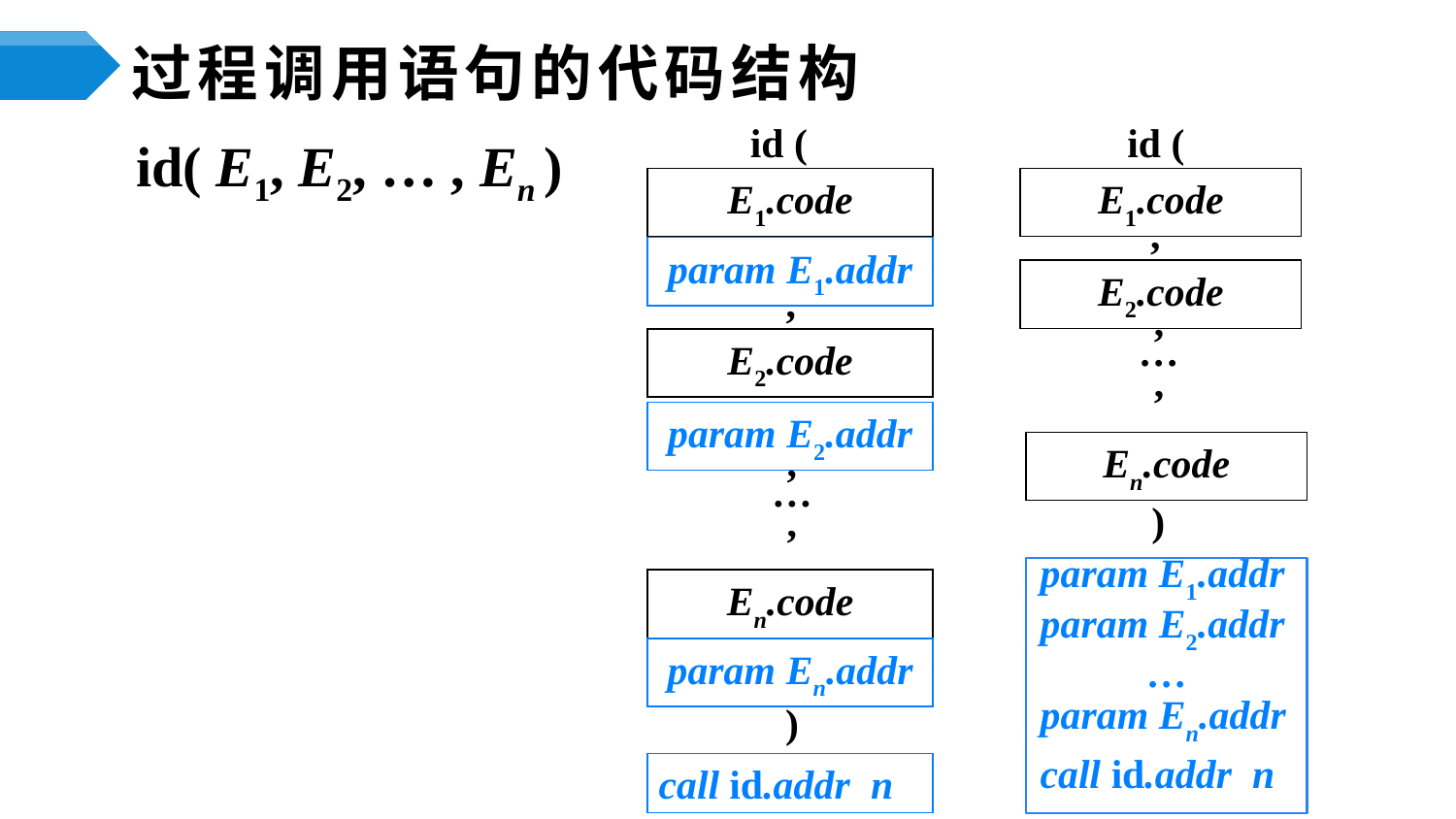

# 过程调用语句的代码结构
id (
id (
id( E1, E2, … , En )
E1.code
E1.code
,
param E1.addr
E2.code
,
E2.code
,
…
,
param E2.addr
En.code
,
…
,
)
param E1.addr
param E2.addr
…
param En.addr
call id.addr  n
En.code
param En.addr
)
call id.addr  n